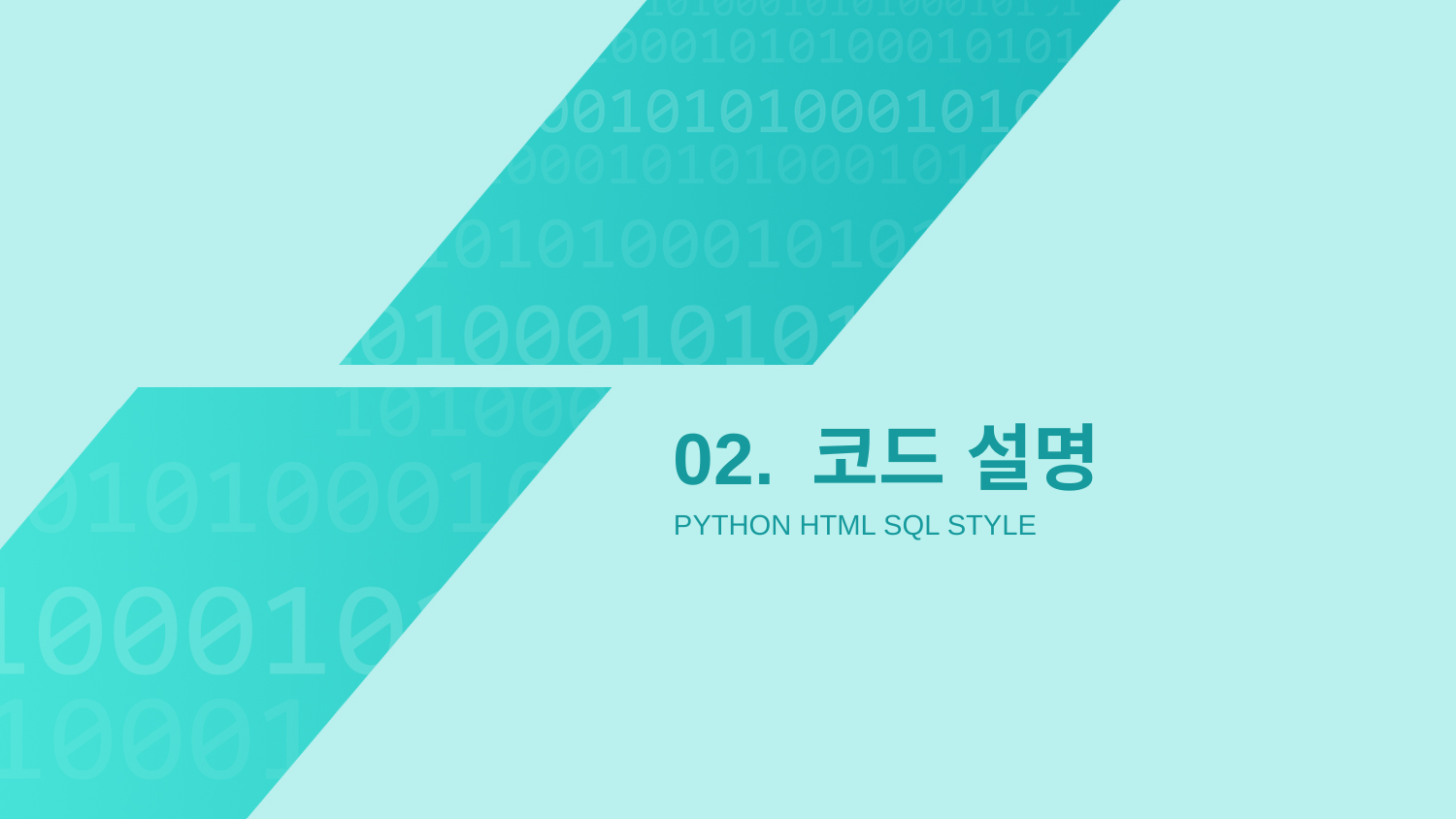

02. 코드 설명
PYTHON HTML SQL STYLE